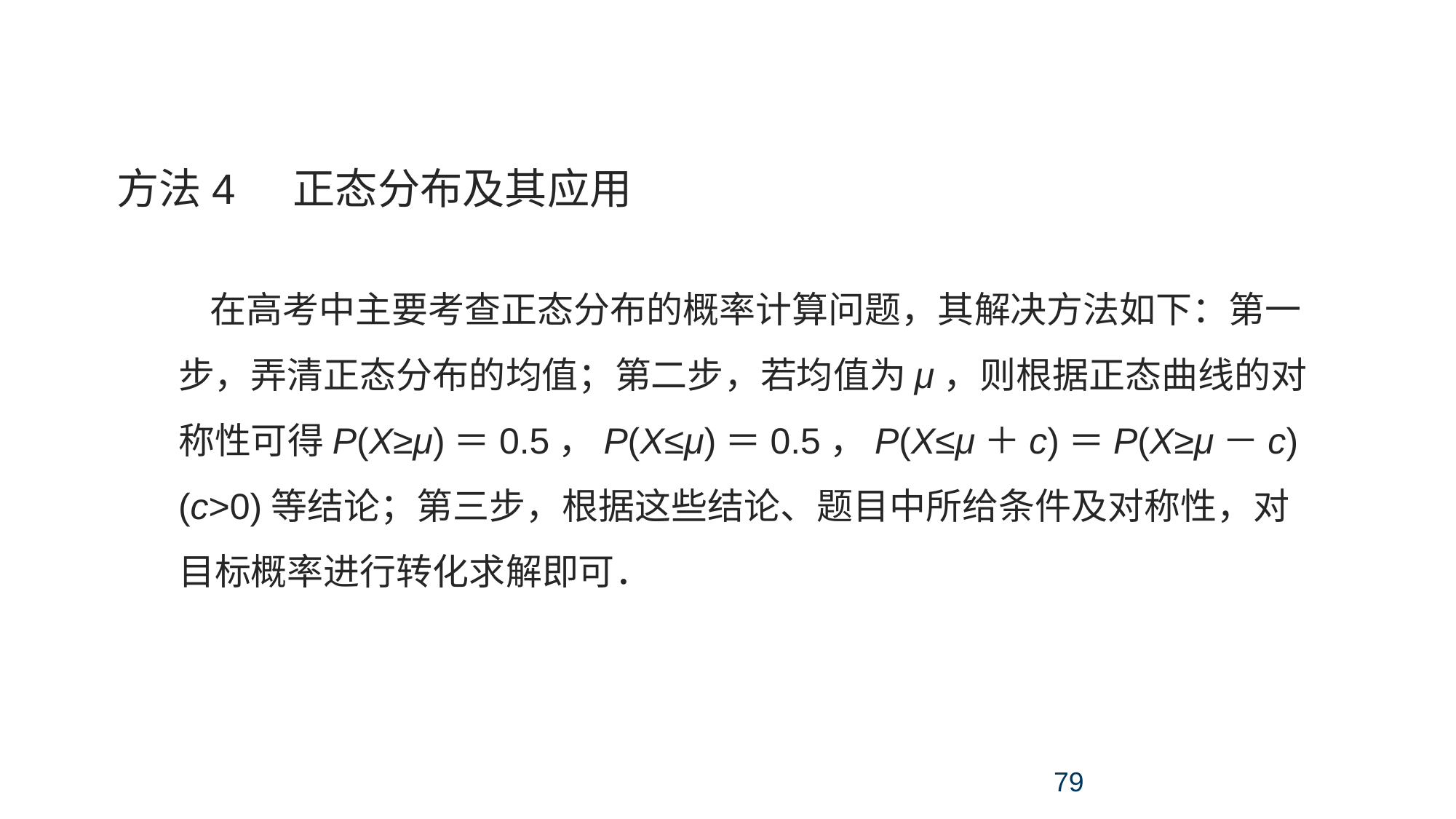

考点三  条件概率、独立性试验、二项分布和正态分布
方法4    正态分布及其应用
在高考中主要考查正态分布的概率计算问题，其解决方法如下：第一步，弄清正态分布的均值；第二步，若均值为μ，则根据正态曲线的对称性可得P(X≥μ)＝0.5，P(X≤μ)＝0.5，P(X≤μ＋c)＝P(X≥μ－c)(c>0)等结论；第三步，根据这些结论、题目中所给条件及对称性，对目标概率进行转化求解即可．
79